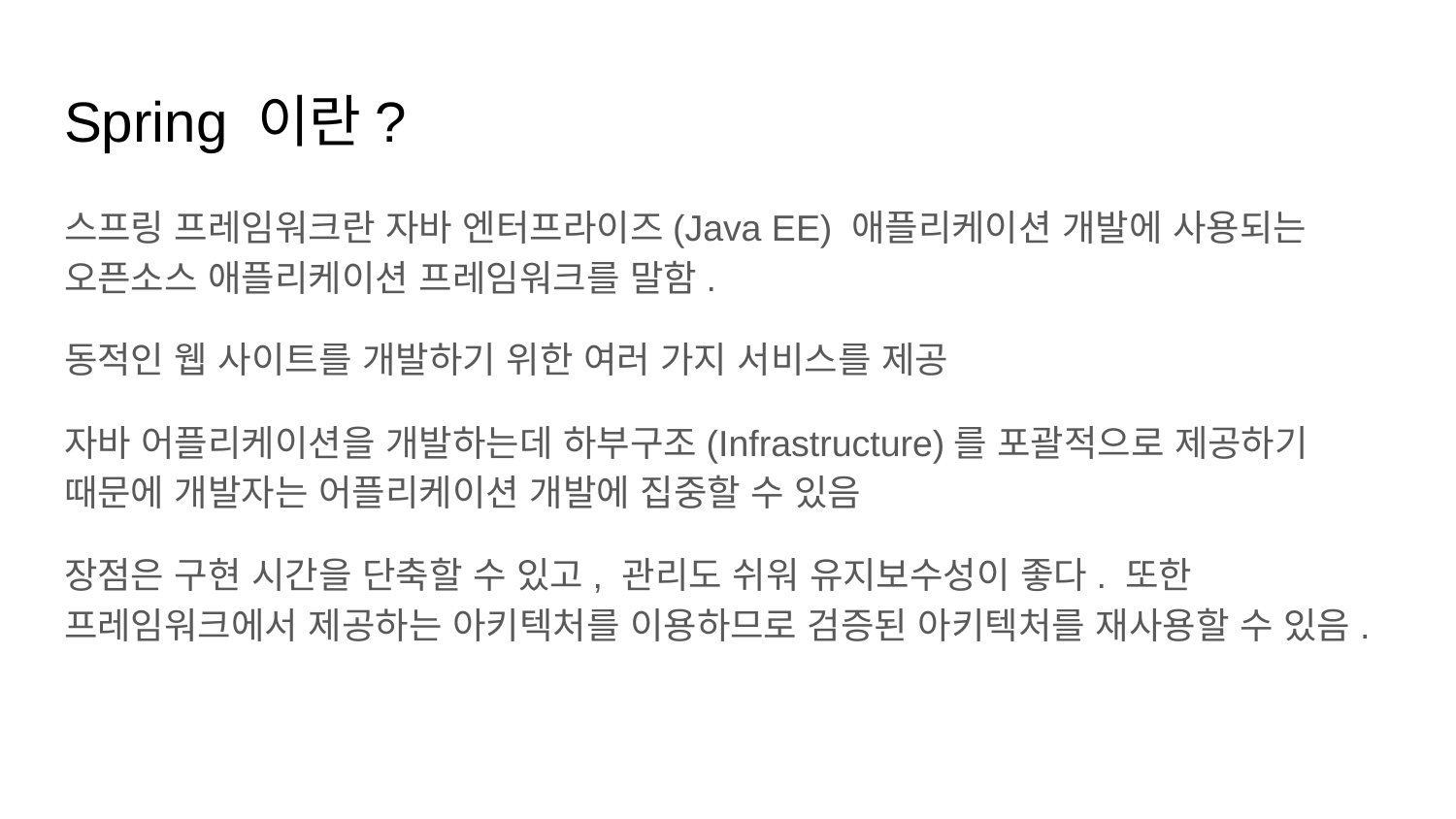

# Spring 이란?
스프링 프레임워크란 자바 엔터프라이즈(Java EE) 애플리케이션 개발에 사용되는 오픈소스 애플리케이션 프레임워크를 말함.
동적인 웹 사이트를 개발하기 위한 여러 가지 서비스를 제공
자바 어플리케이션을 개발하는데 하부구조(Infrastructure)를 포괄적으로 제공하기 때문에 개발자는 어플리케이션 개발에 집중할 수 있음
장점은 구현 시간을 단축할 수 있고, 관리도 쉬워 유지보수성이 좋다. 또한 프레임워크에서 제공하는 아키텍처를 이용하므로 검증된 아키텍처를 재사용할 수 있음.